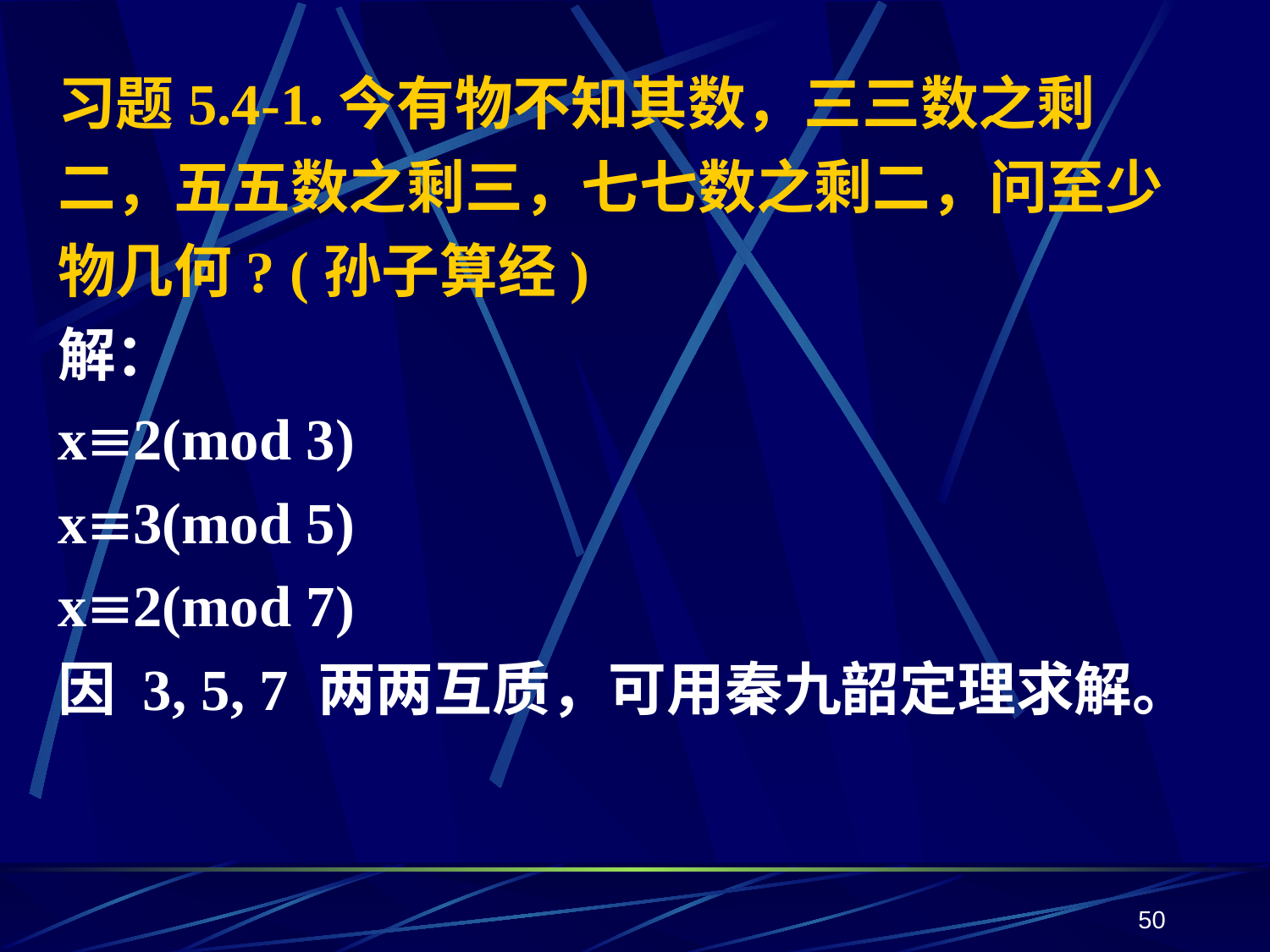

习题5.4-1.今有物不知其数，三三数之剩二，五五数之剩三，七七数之剩二，问至少物几何? (孙子算经)
解：
x≡2(mod 3)
x≡3(mod 5)
x≡2(mod 7)
因 3, 5, 7 两两互质，可用秦九韶定理求解。

50